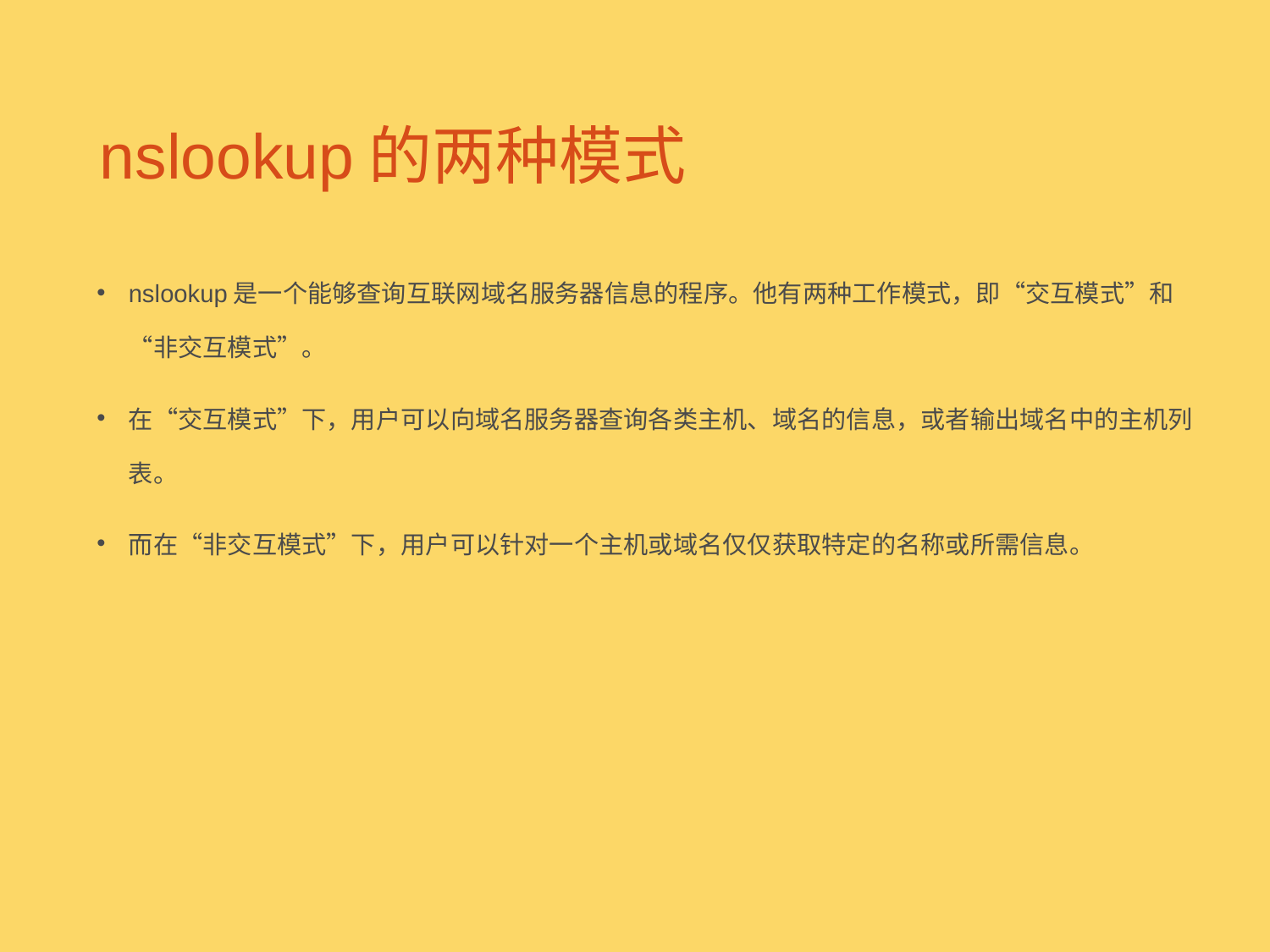

nslookup的两种模式
nslookup是一个能够查询互联网域名服务器信息的程序。他有两种工作模式，即“交互模式”和“非交互模式”。
在“交互模式”下，用户可以向域名服务器查询各类主机、域名的信息，或者输出域名中的主机列表。
而在“非交互模式”下，用户可以针对一个主机或域名仅仅获取特定的名称或所需信息。